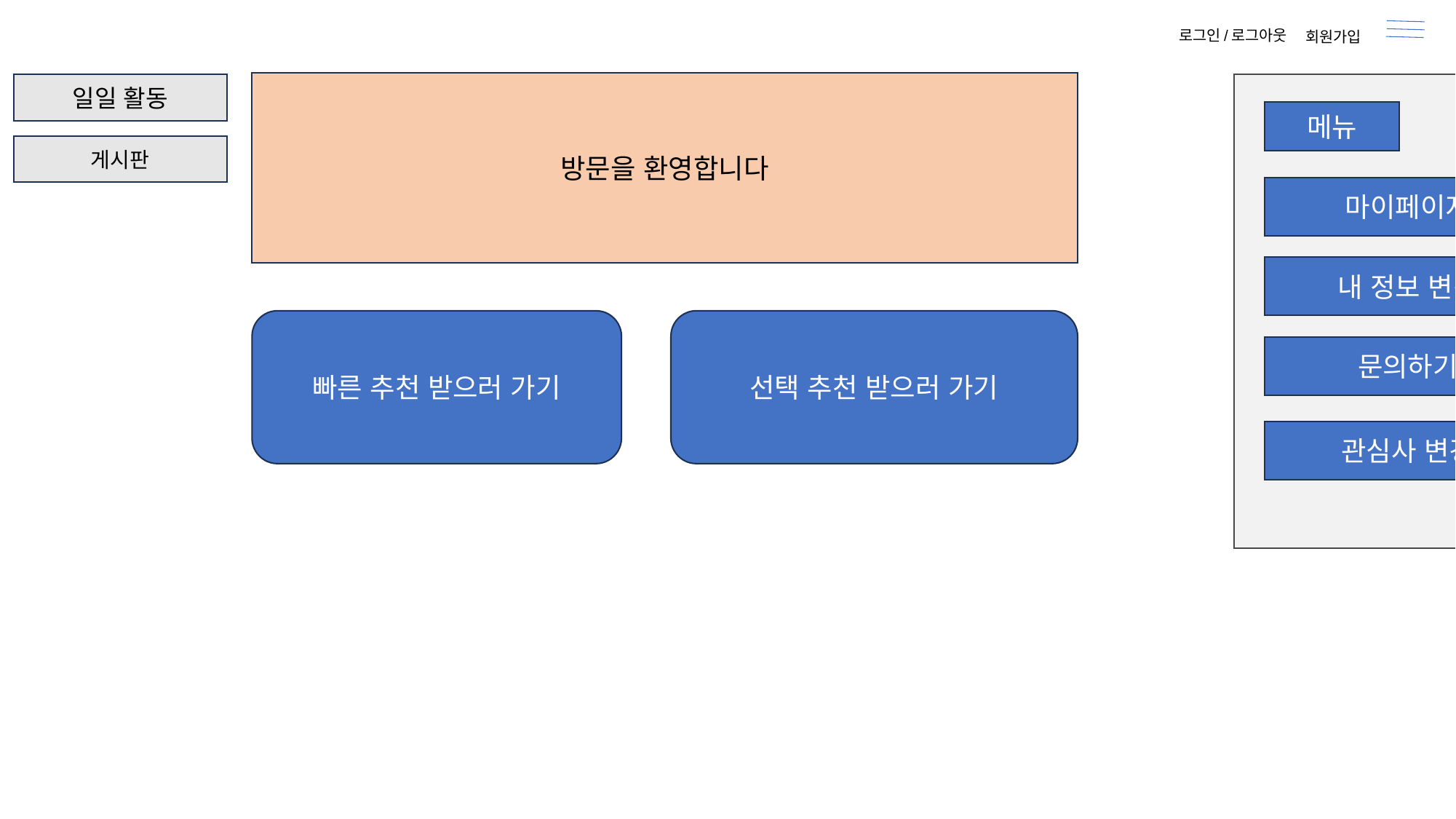

로그인/로그아웃
회원가입
방문을 환영합니다
일일 활동

메뉴
게시판
마이페이지
내 정보 변경
빠른 추천 받으러 가기
선택 추천 받으러 가기
문의하기
관심사 변경